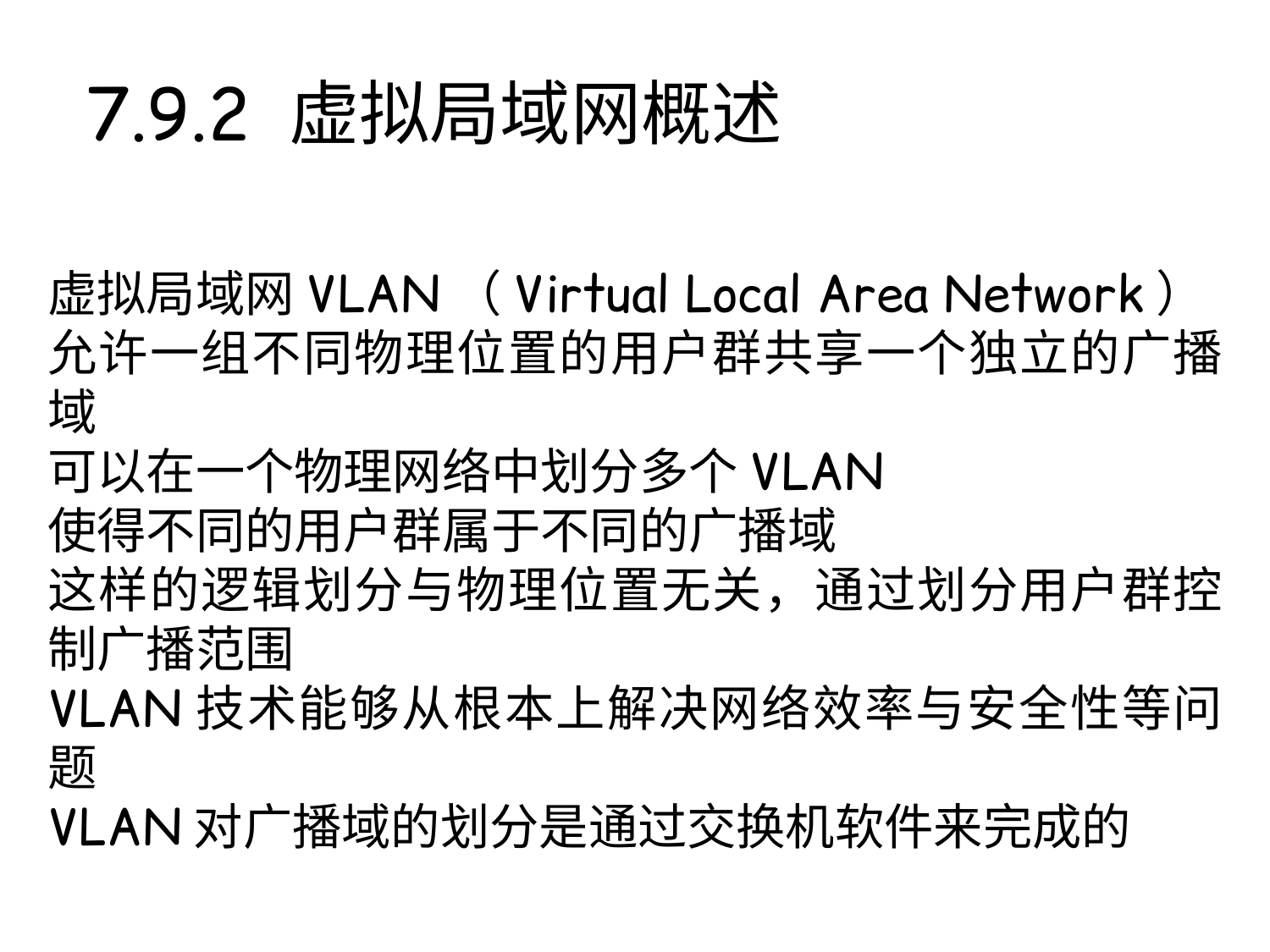

7.9.2 虚拟局域网概述
虚拟局域网VLAN（Virtual Local Area Network）
允许一组不同物理位置的用户群共享一个独立的广播域
可以在一个物理网络中划分多个VLAN
使得不同的用户群属于不同的广播域
这样的逻辑划分与物理位置无关，通过划分用户群控制广播范围
VLAN技术能够从根本上解决网络效率与安全性等问题
VLAN对广播域的划分是通过交换机软件来完成的